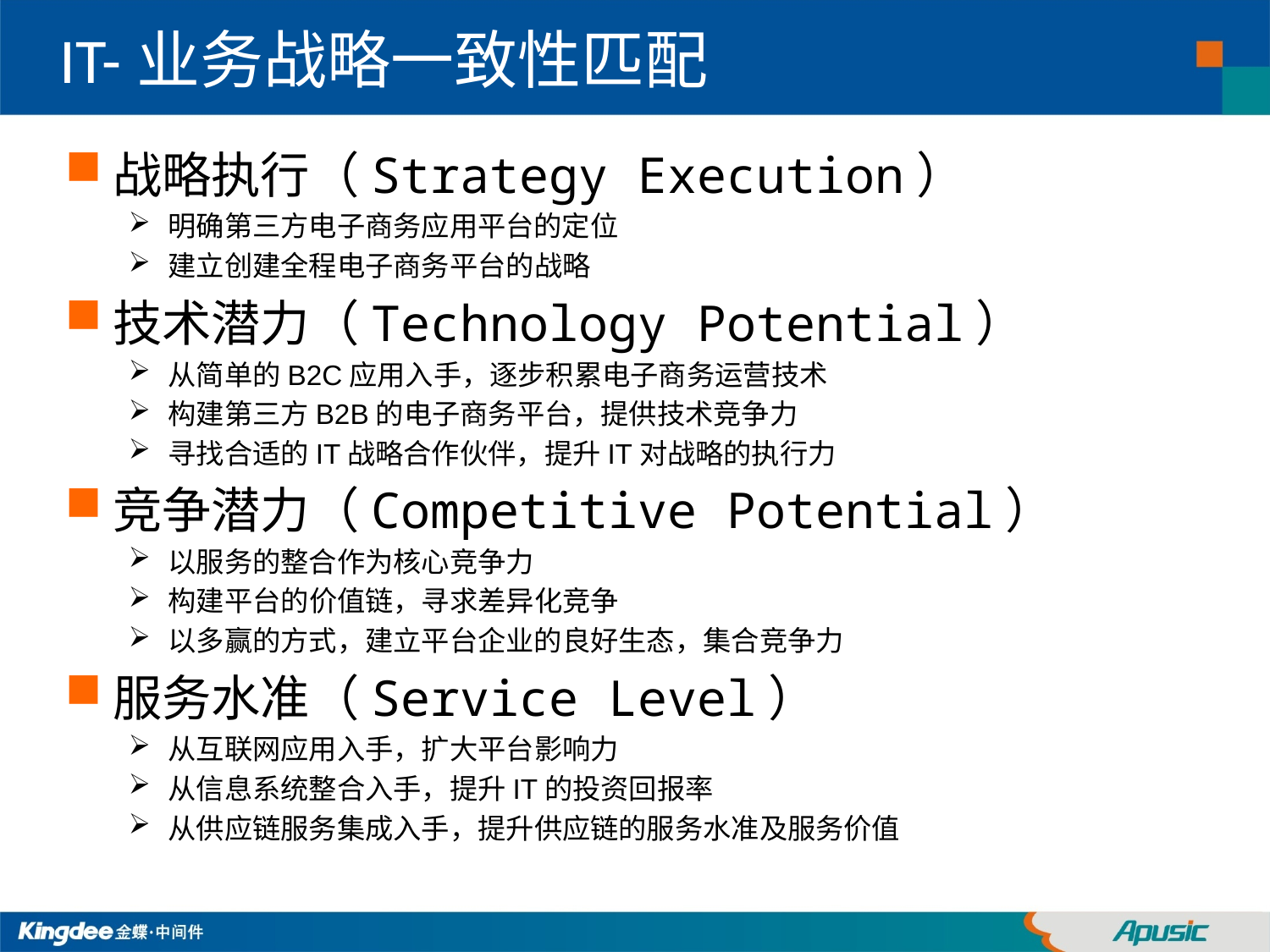

# IT-业务战略一致性匹配
战略执行（Strategy Execution）
明确第三方电子商务应用平台的定位
建立创建全程电子商务平台的战略
技术潜力（Technology Potential）
从简单的B2C应用入手，逐步积累电子商务运营技术
构建第三方B2B的电子商务平台，提供技术竞争力
寻找合适的IT战略合作伙伴，提升IT对战略的执行力
竞争潜力（Competitive Potential）
以服务的整合作为核心竞争力
构建平台的价值链，寻求差异化竞争
以多赢的方式，建立平台企业的良好生态，集合竞争力
服务水准（Service Level）
从互联网应用入手，扩大平台影响力
从信息系统整合入手，提升IT的投资回报率
从供应链服务集成入手，提升供应链的服务水准及服务价值